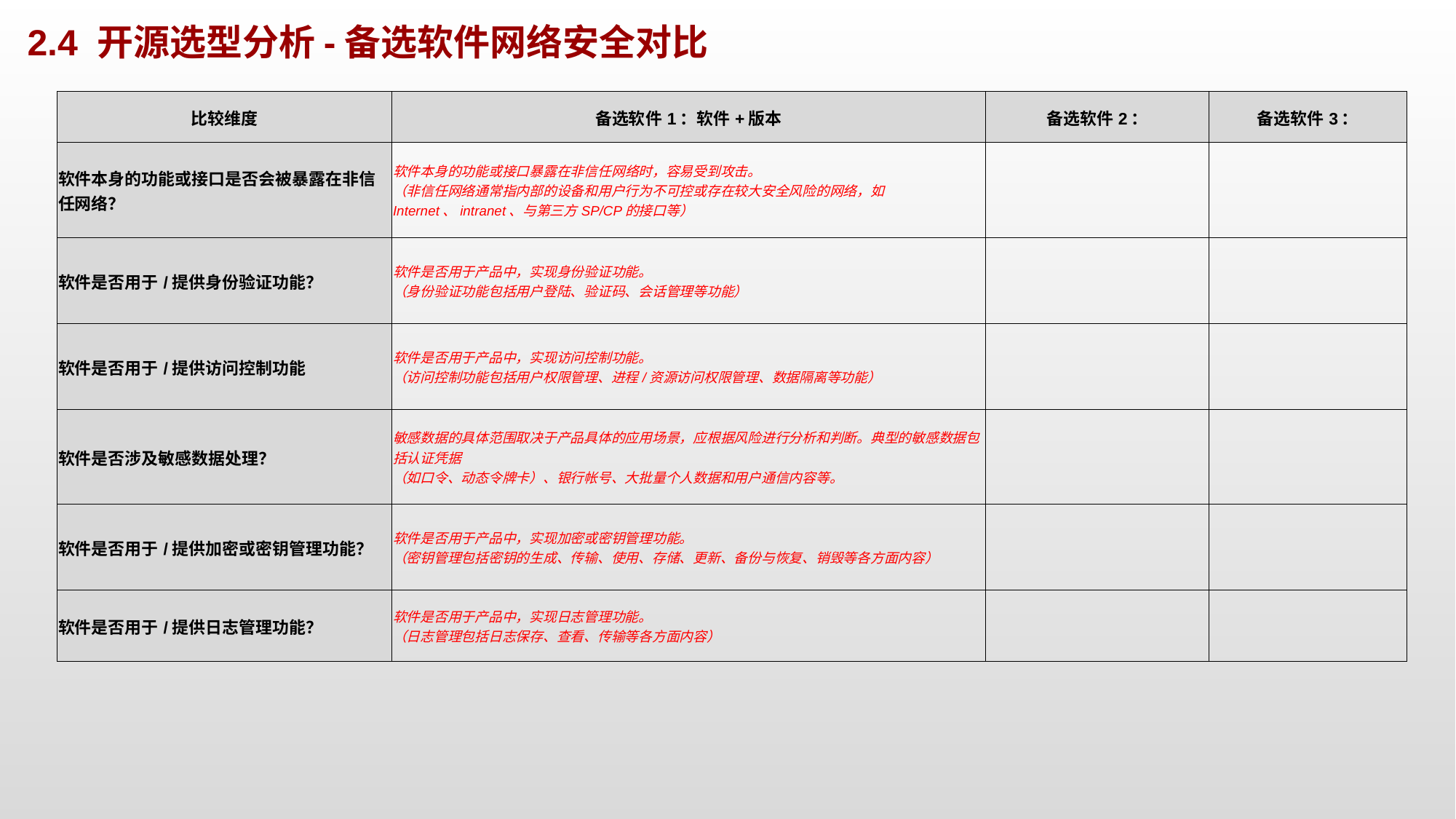

2.4 开源选型分析-备选软件网络安全对比
| 比较维度 | 备选软件1：软件+版本 | 备选软件2： | 备选软件3： |
| --- | --- | --- | --- |
| 软件本身的功能或接口是否会被暴露在非信任网络？ | 软件本身的功能或接口暴露在非信任网络时，容易受到攻击。 （非信任网络通常指内部的设备和用户行为不可控或存在较大安全风险的网络，如Internet、intranet、与第三方SP/CP的接口等） |  |  |
| 软件是否用于/提供身份验证功能？ | 软件是否用于产品中，实现身份验证功能。 （身份验证功能包括用户登陆、验证码、会话管理等功能） |  |  |
| 软件是否用于/提供访问控制功能 | 软件是否用于产品中，实现访问控制功能。 （访问控制功能包括用户权限管理、进程/资源访问权限管理、数据隔离等功能） |  |  |
| 软件是否涉及敏感数据处理？ | 敏感数据的具体范围取决于产品具体的应用场景，应根据风险进行分析和判断。典型的敏感数据包括认证凭据 （如口令、动态令牌卡）、银行帐号、大批量个人数据和用户通信内容等。 |  |  |
| 软件是否用于/提供加密或密钥管理功能？ | 软件是否用于产品中，实现加密或密钥管理功能。 （密钥管理包括密钥的生成、传输、使用、存储、更新、备份与恢复、销毁等各方面内容） |  |  |
| 软件是否用于/提供日志管理功能？ | 软件是否用于产品中，实现日志管理功能。 （日志管理包括日志保存、查看、传输等各方面内容） |  |  |